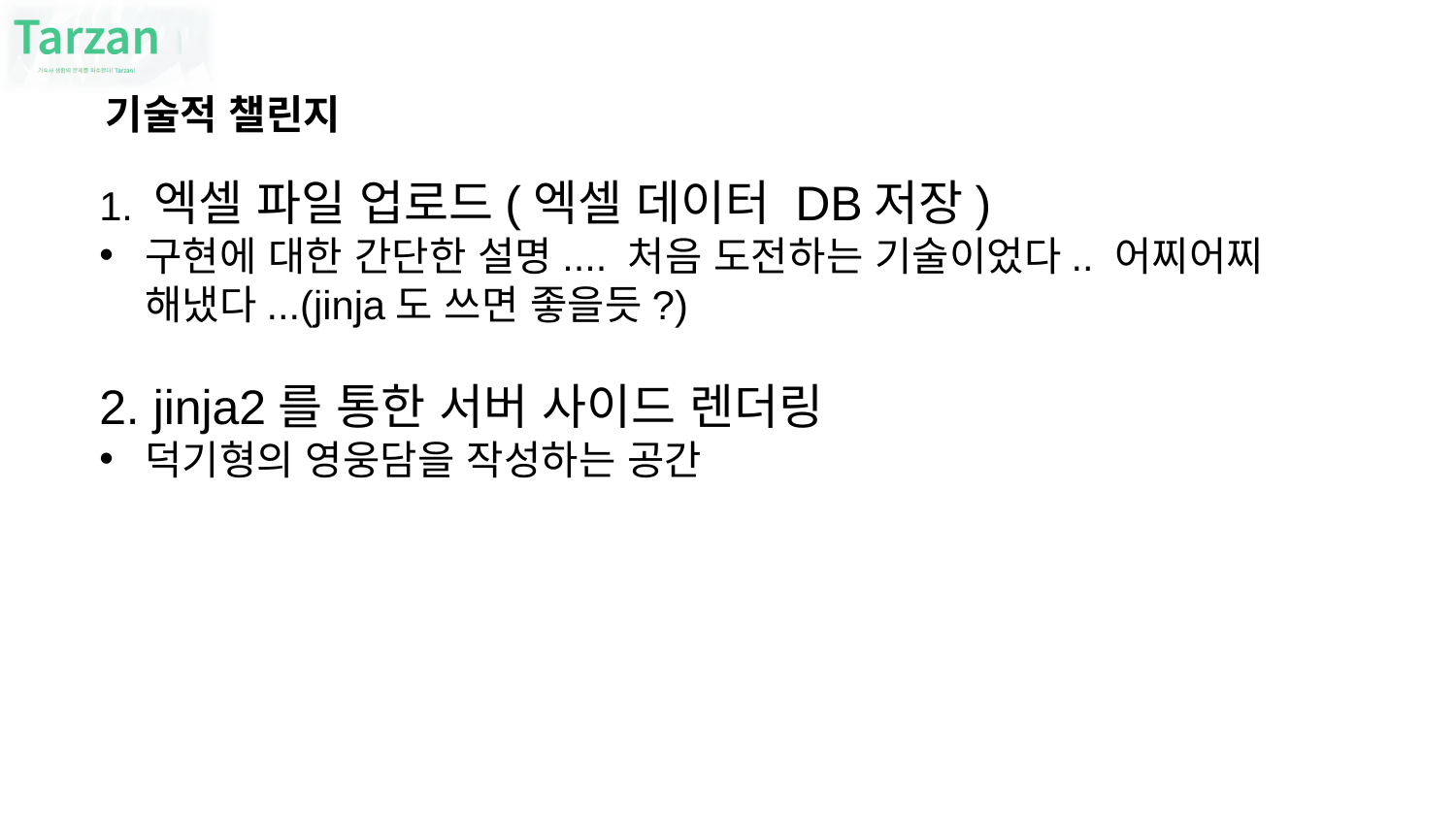

기술적 챌린지
1. 엑셀 파일 업로드(엑셀 데이터 DB저장)
구현에 대한 간단한 설명.... 처음 도전하는 기술이었다.. 어찌어찌 해냈다...(jinja도 쓰면 좋을듯?)

2. jinja2를 통한 서버 사이드 렌더링
덕기형의 영웅담을 작성하는 공간